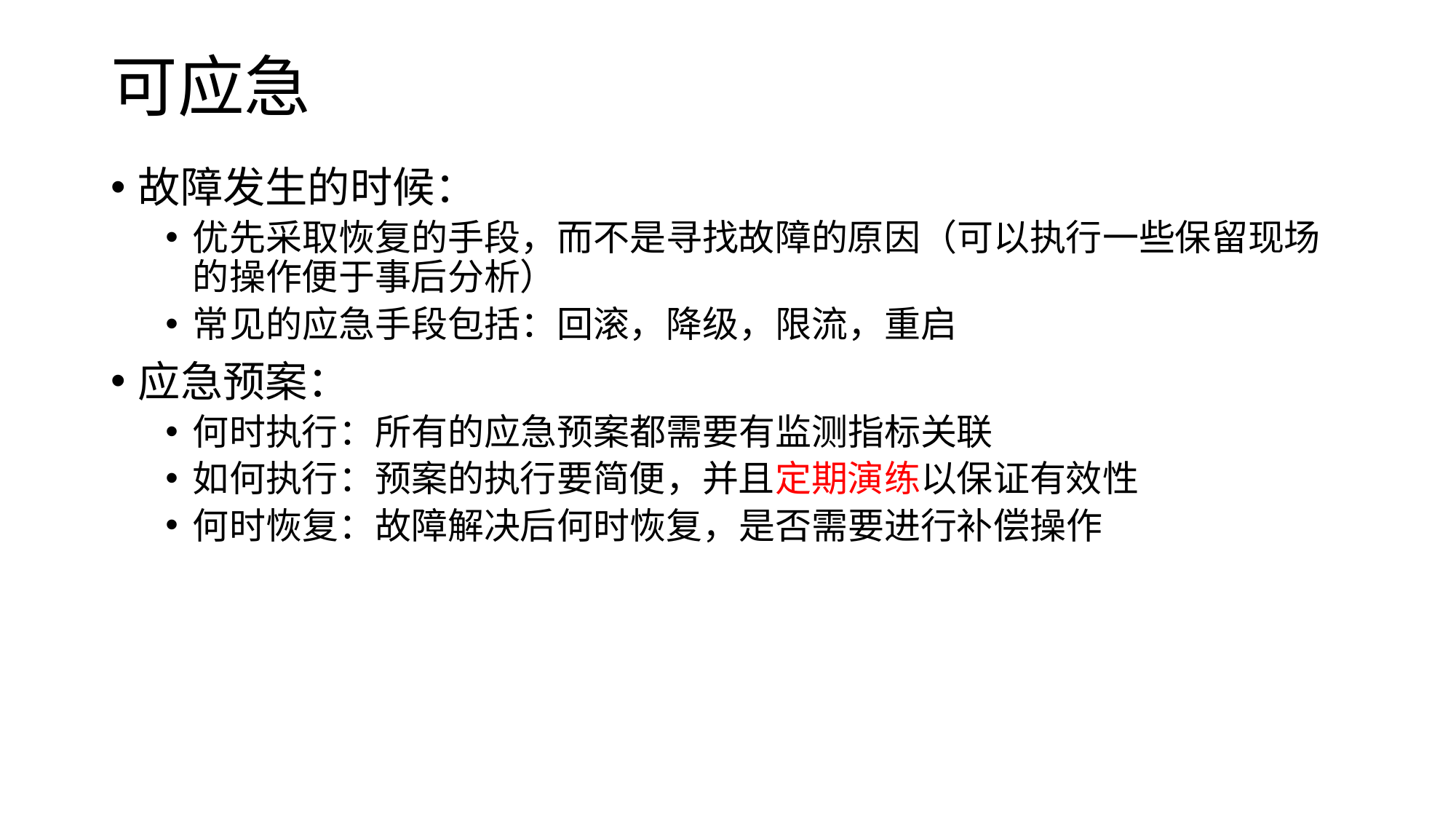

# 可应急
故障发生的时候：
优先采取恢复的手段，而不是寻找故障的原因（可以执行一些保留现场的操作便于事后分析）
常见的应急手段包括：回滚，降级，限流，重启
应急预案：
何时执行：所有的应急预案都需要有监测指标关联
如何执行：预案的执行要简便，并且定期演练以保证有效性
何时恢复：故障解决后何时恢复，是否需要进行补偿操作